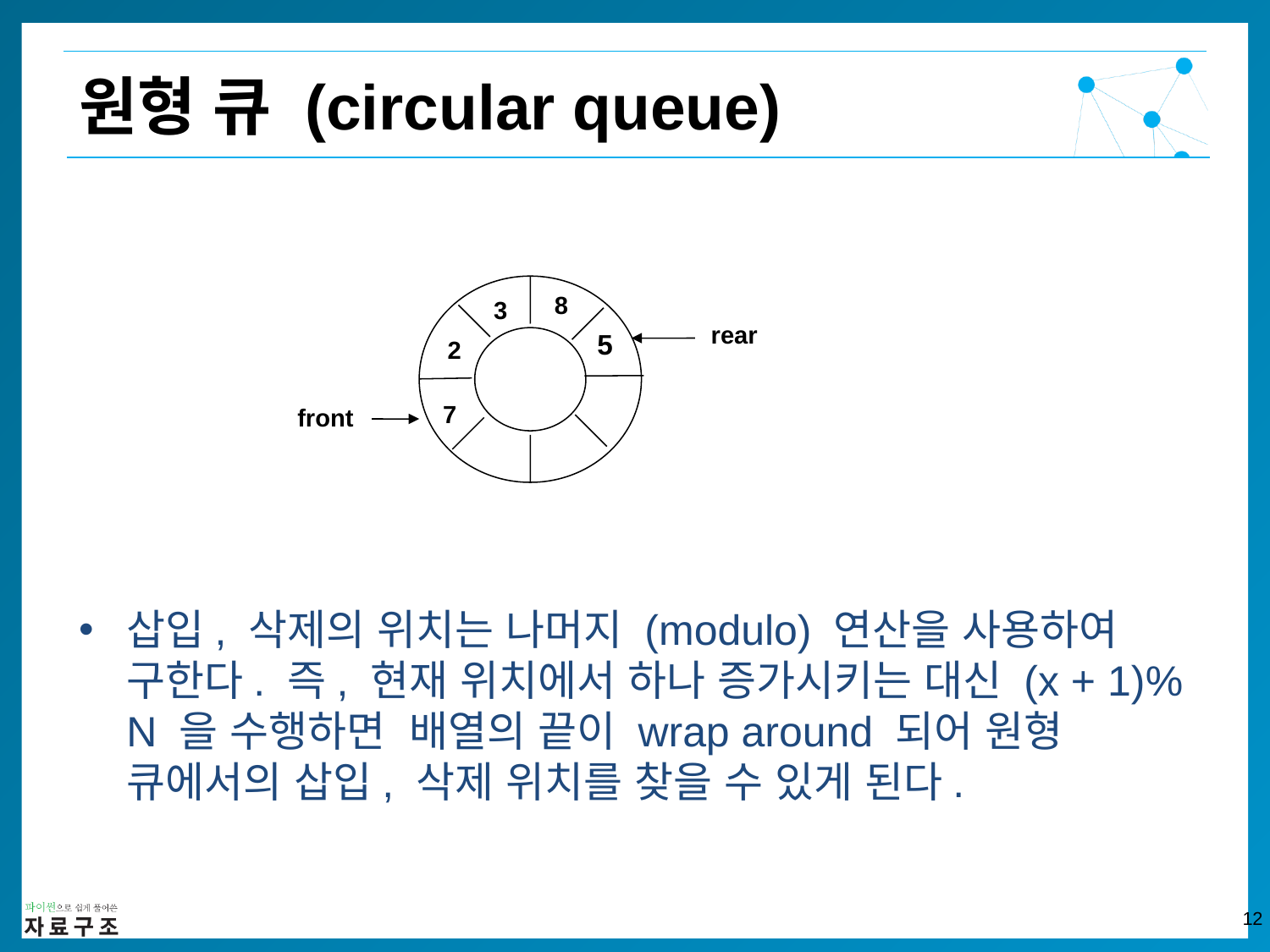

원형 큐 (circular queue)

삽입, 삭제의 위치는 나머지 (modulo) 연산을 사용하여 구한다. 즉, 현재 위치에서 하나 증가시키는 대신 (x + 1)% N 을 수행하면  배열의 끝이 wrap around 되어 원형 큐에서의 삽입, 삭제 위치를 찾을 수 있게 된다.

8
3

rear
2

7
front

5